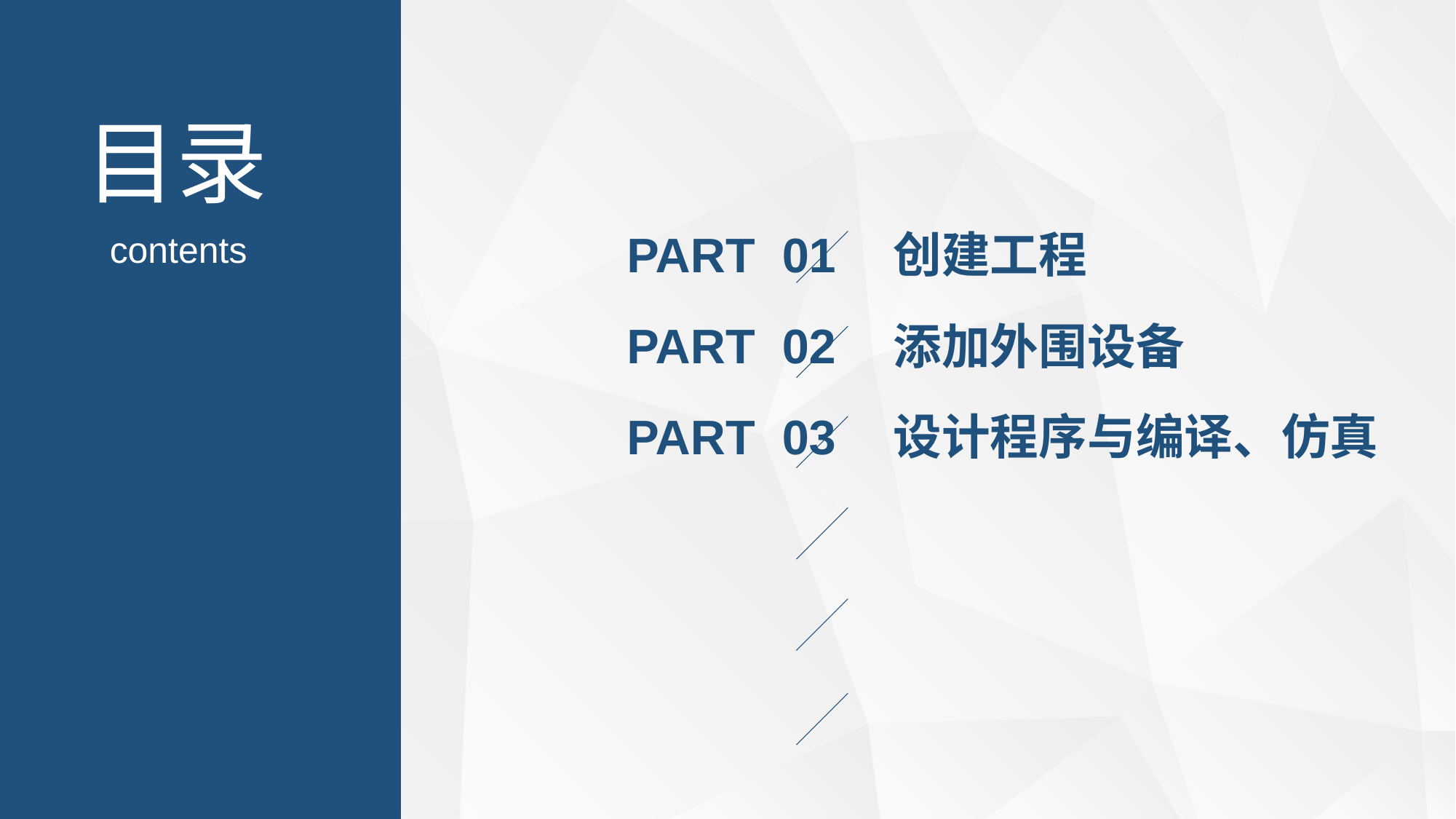

PART  01
创建工程
PART  02
添加外围设备
设计程序与编译、仿真
PART  03